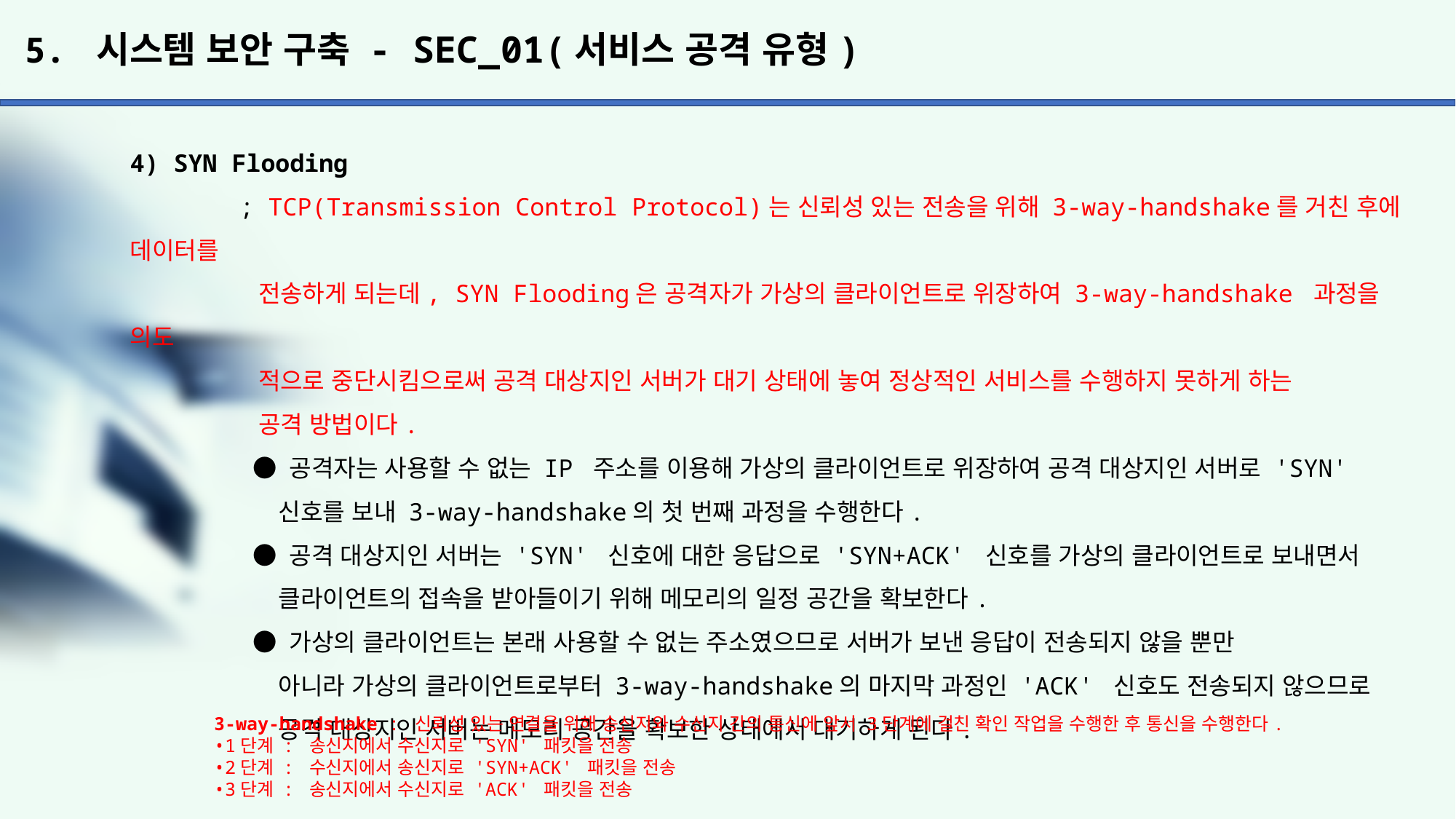

# 5. 시스템 보안 구축 - SEC_01(서비스 공격 유형)
4) SYN Flooding
	; TCP(Transmission Control Protocol)는 신뢰성 있는 전송을 위해 3-way-handshake를 거친 후에 데이터를
	  전송하게 되는데, SYN Flooding은 공격자가 가상의 클라이언트로 위장하여 3-way-handshake 과정을 의도
	  적으로 중단시킴으로써 공격 대상지인 서버가 대기 상태에 놓여 정상적인 서비스를 수행하지 못하게 하는
	  공격 방법이다.
	  ● 공격자는 사용할 수 없는 IP 주소를 이용해 가상의 클라이언트로 위장하여 공격 대상지인 서버로 'SYN'
	     신호를 보내 3-way-handshake의 첫 번째 과정을 수행한다.
	  ● 공격 대상지인 서버는 'SYN' 신호에 대한 응답으로 'SYN+ACK' 신호를 가상의 클라이언트로 보내면서
	     클라이언트의 접속을 받아들이기 위해 메모리의 일정 공간을 확보한다.
	  ● 가상의 클라이언트는 본래 사용할 수 없는 주소였으므로 서버가 보낸 응답이 전송되지 않을 뿐만
	     아니라 가상의 클라이언트로부터 3-way-handshake의 마지막 과정인 'ACK' 신호도 전송되지 않으므로
	     공격 대상지인 서버는 메모리 공간을 확보한 상태에서 대기하게 된다.
3-way-handshake : 신뢰성 있는 연결을 위해 송신지와 수신지 간의 통신에 앞서 3단계에 걸친 확인 작업을 수행한 후 통신을 수행한다.
•1단계 : 송신지에서 수신지로 'SYN' 패킷을 전송
•2단계 : 수신지에서 송신지로 'SYN+ACK' 패킷을 전송
•3단계 : 송신지에서 수신지로 'ACK' 패킷을 전송